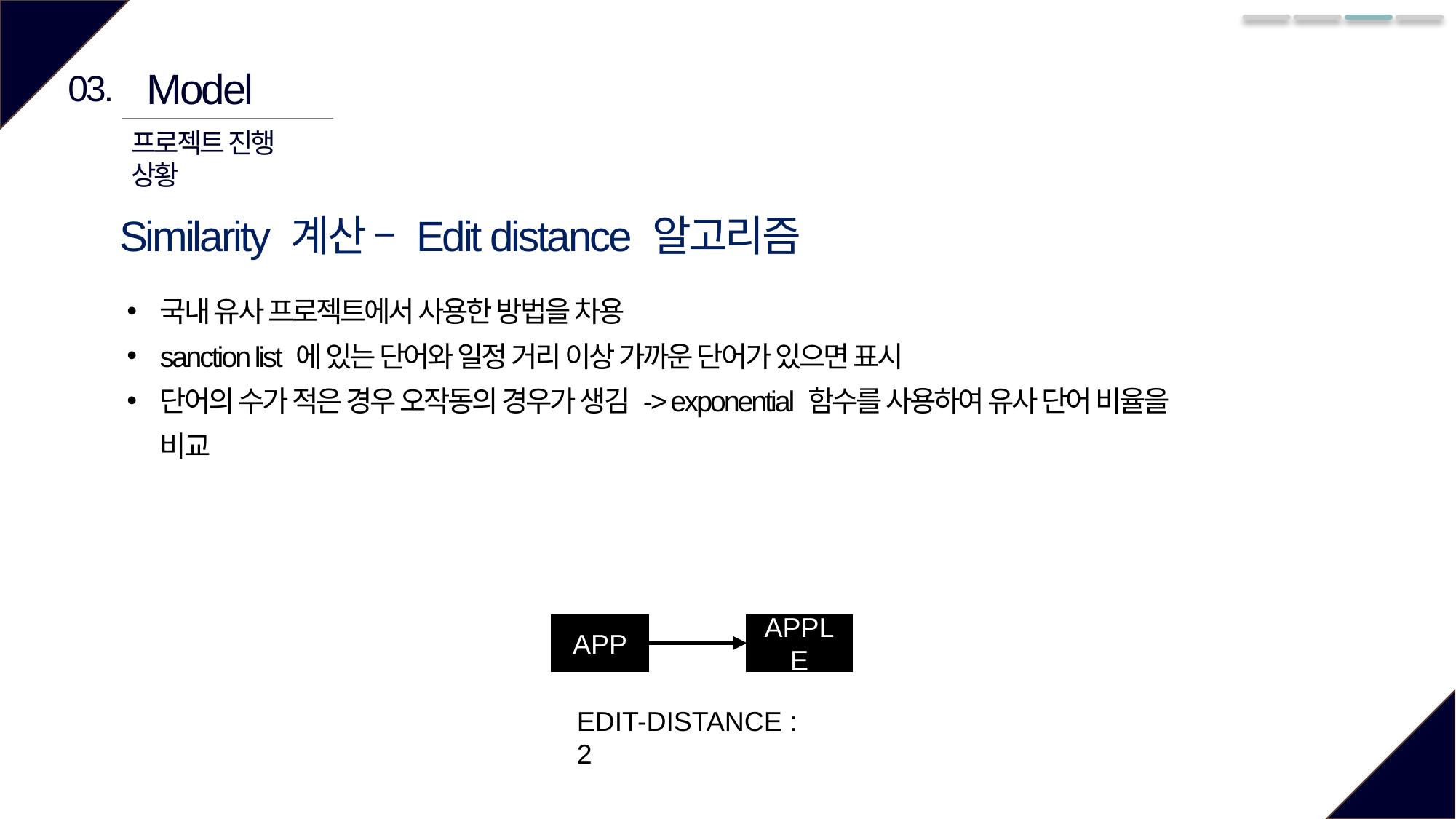

Model
03.
프로젝트 진행 상황
Similarity 계산 – Edit distance 알고리즘
국내 유사 프로젝트에서 사용한 방법을 차용
sanction list 에 있는 단어와 일정 거리 이상 가까운 단어가 있으면 표시
단어의 수가 적은 경우 오작동의 경우가 생김 -> exponential 함수를 사용하여 유사 단어 비율을 비교
APP
APPLE
EDIT-DISTANCE : 2